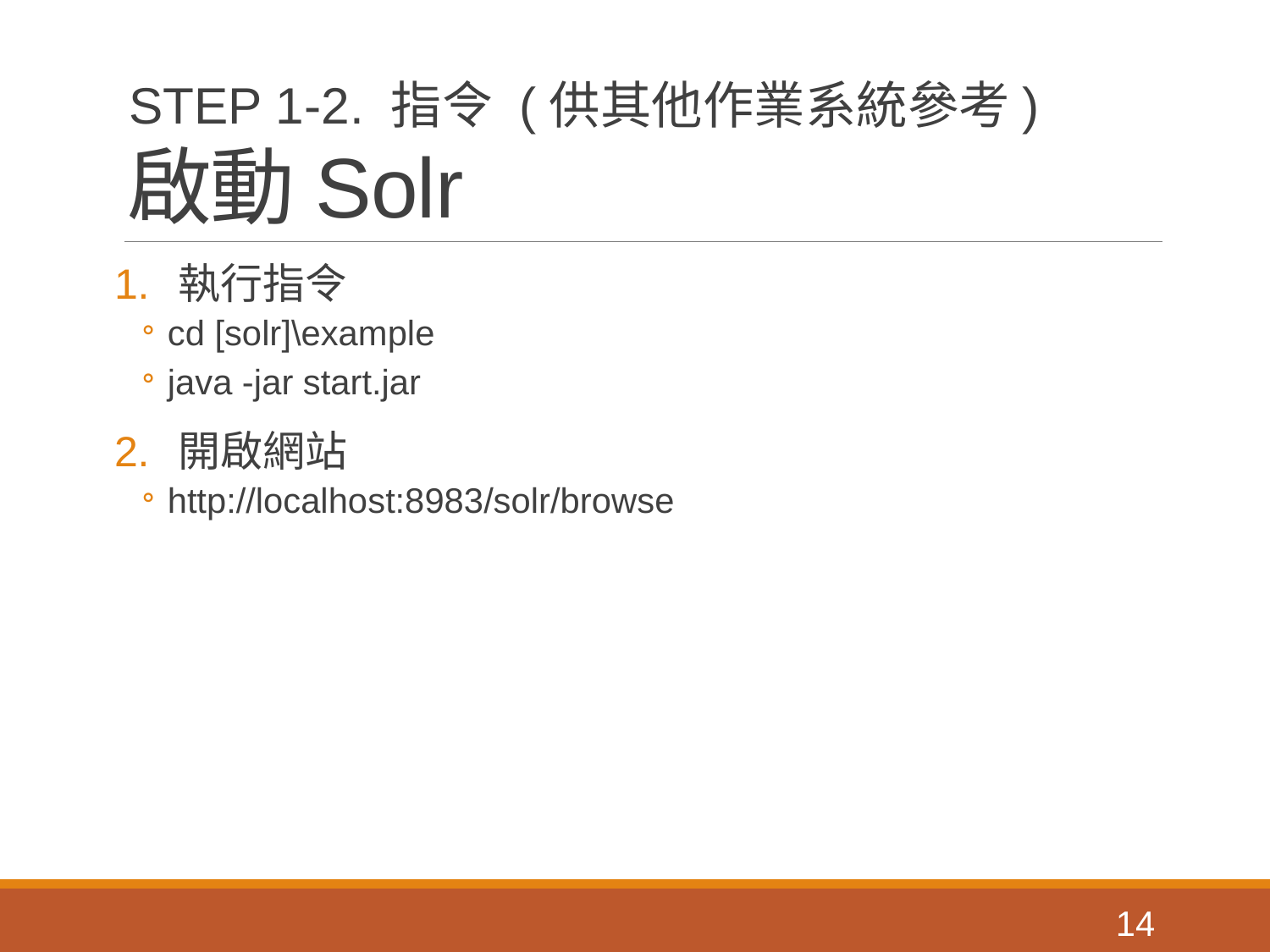

STEP 1-2. 指令 (供其他作業系統參考)
# 啟動Solr
執行指令
cd [solr]\example
java -jar start.jar
開啟網站
http://localhost:8983/solr/browse
14